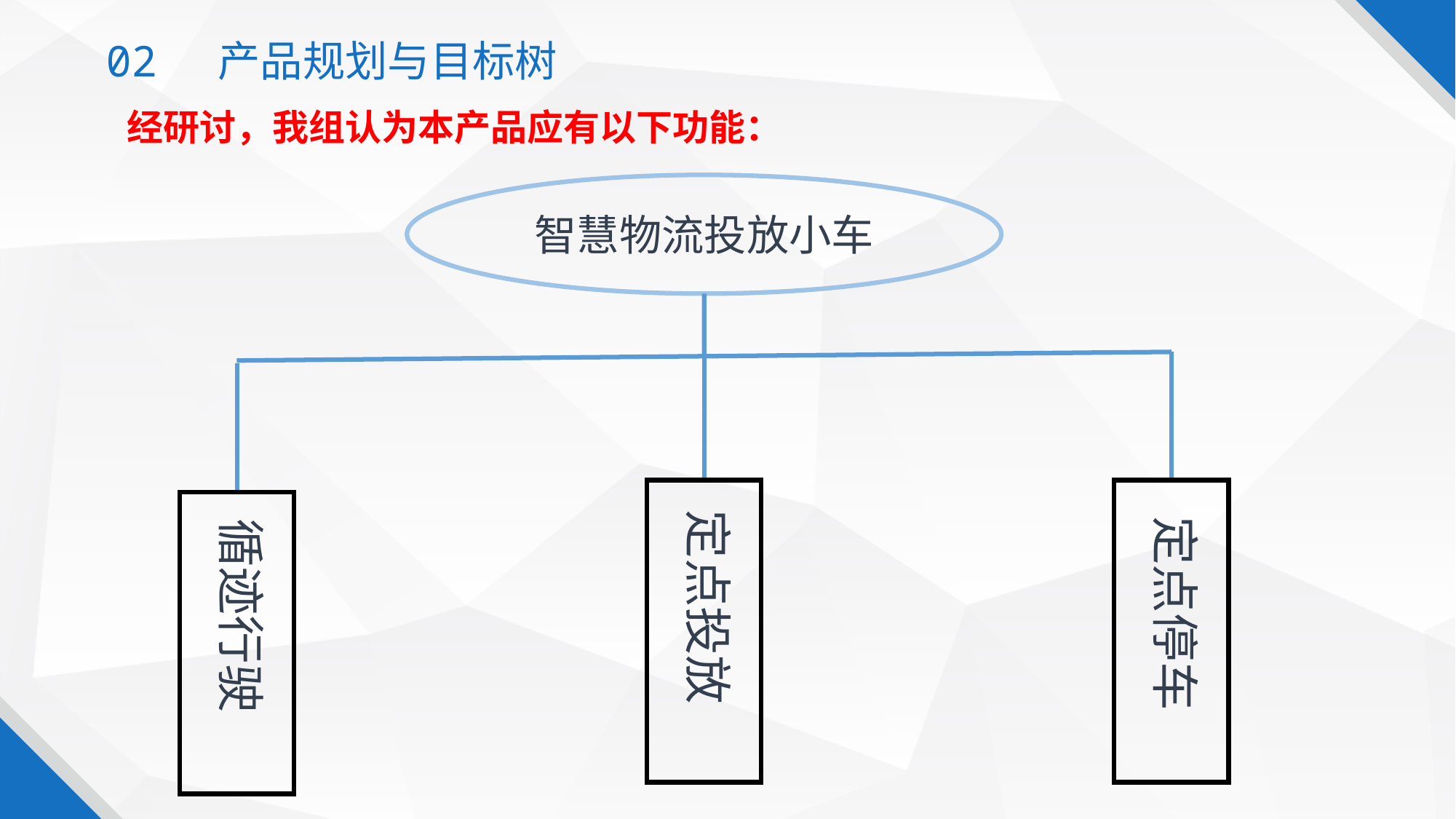

02  产品规划与目标树
    经研讨，我组认为本产品应有以下功能：

智慧物流投放小车

定点投放
定点停车
循迹行驶